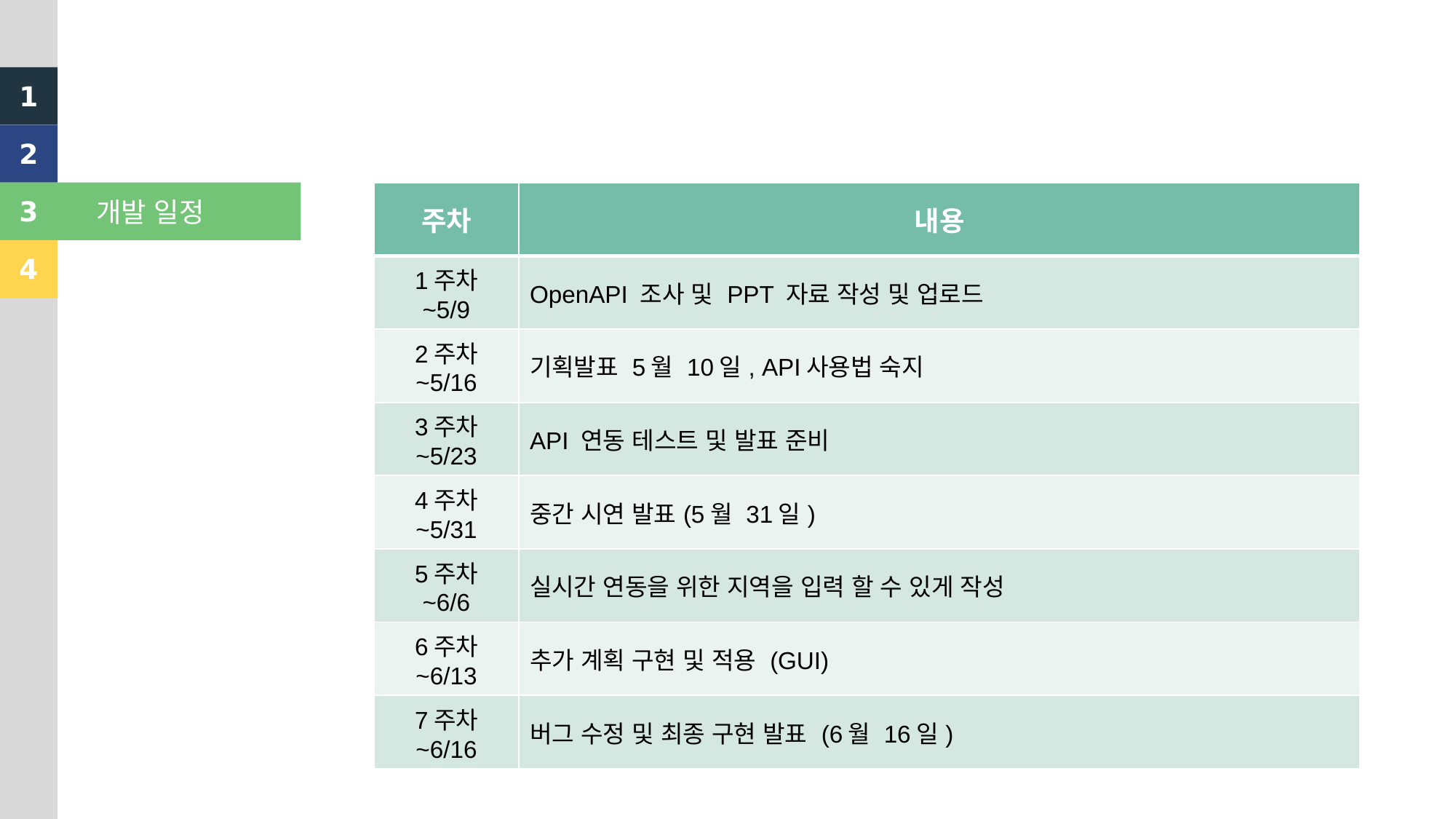

1

2
개발 일정
| 주차 | 내용 |
| --- | --- |
| 1주차 ~5/9 | OpenAPI 조사 및 PPT 자료 작성 및 업로드 |
| 2주차 ~5/16 | 기획 발표 5월 10일 API사용법 숙지, GUI 파이썬 연동 작업 |
| 3주차 ~5/23 | 위치 정보 조회를 리스트로 구현 선택 지역 미세먼지 정보 실시간 페이지 구현 실시간 전국 예보 현황 페이지 구현 |
| 4주차 ~5/31 | 미세 먼지 농도 정보 페이지 구현 원하는 정보 항목을 선택하여 메일로 발송 할 수 있게 페이지 구현 중간 시연 발표(5월 31일) |
| 5주차 ~6/6 | C/C++ 연동 작업 |
| 6주차 ~6/13 | distutils 모듈을 활용한 개발 패키지 배포 파일 작성 및 GitHub 업로드 |
| 7주차 ~6/16 | 버그 수정 및 최종 구현 발표 (6월 16일) |
| 주차 | 내용 |
| --- | --- |
| 1주차 ~5/9 | OpenAPI 조사 및 PPT 자료 작성 및 업로드 |
| 2주차 ~5/16 | 기획발표 5월 10일, API사용법 숙지 |
| 3주차 ~5/23 | API 연동 테스트 및 발표 준비 |
| 4주차 ~5/31 | 중간 시연 발표(5월 31일) |
| 5주차 ~6/6 | 실시간 연동을 위한 지역을 입력 할 수 있게 작성 |
| 6주차 ~6/13 | 추가 계획 구현 및 적용 (GUI) |
| 7주차 ~6/16 | 버그 수정 및 최종 구현 발표 (6월 16일) |
3

4